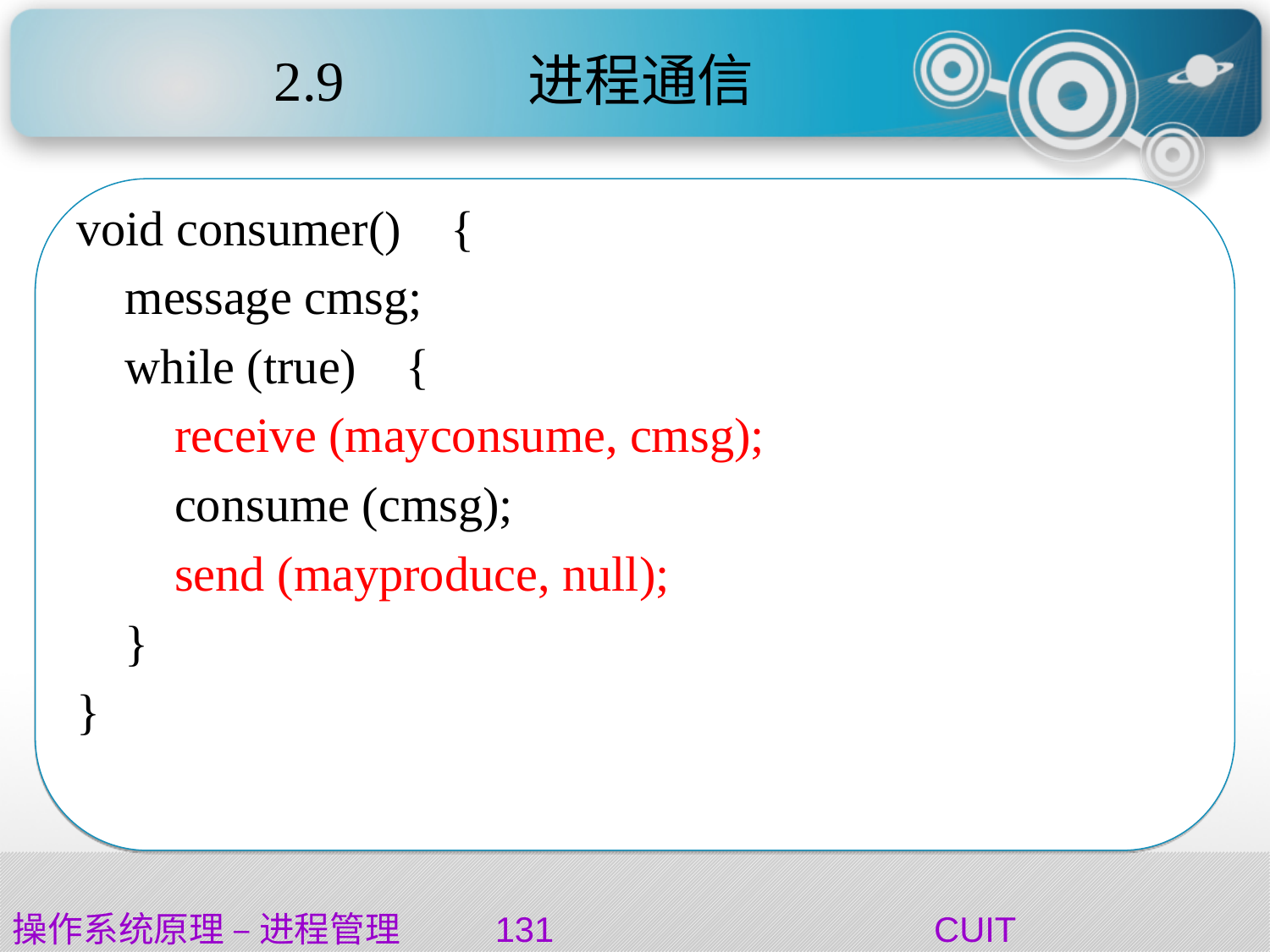

# 2.9		进程通信
void consumer()    {
    message cmsg;
    while (true)    {
        receive (mayconsume, cmsg);
        consume (cmsg);
        send (mayproduce, null);
    }
}